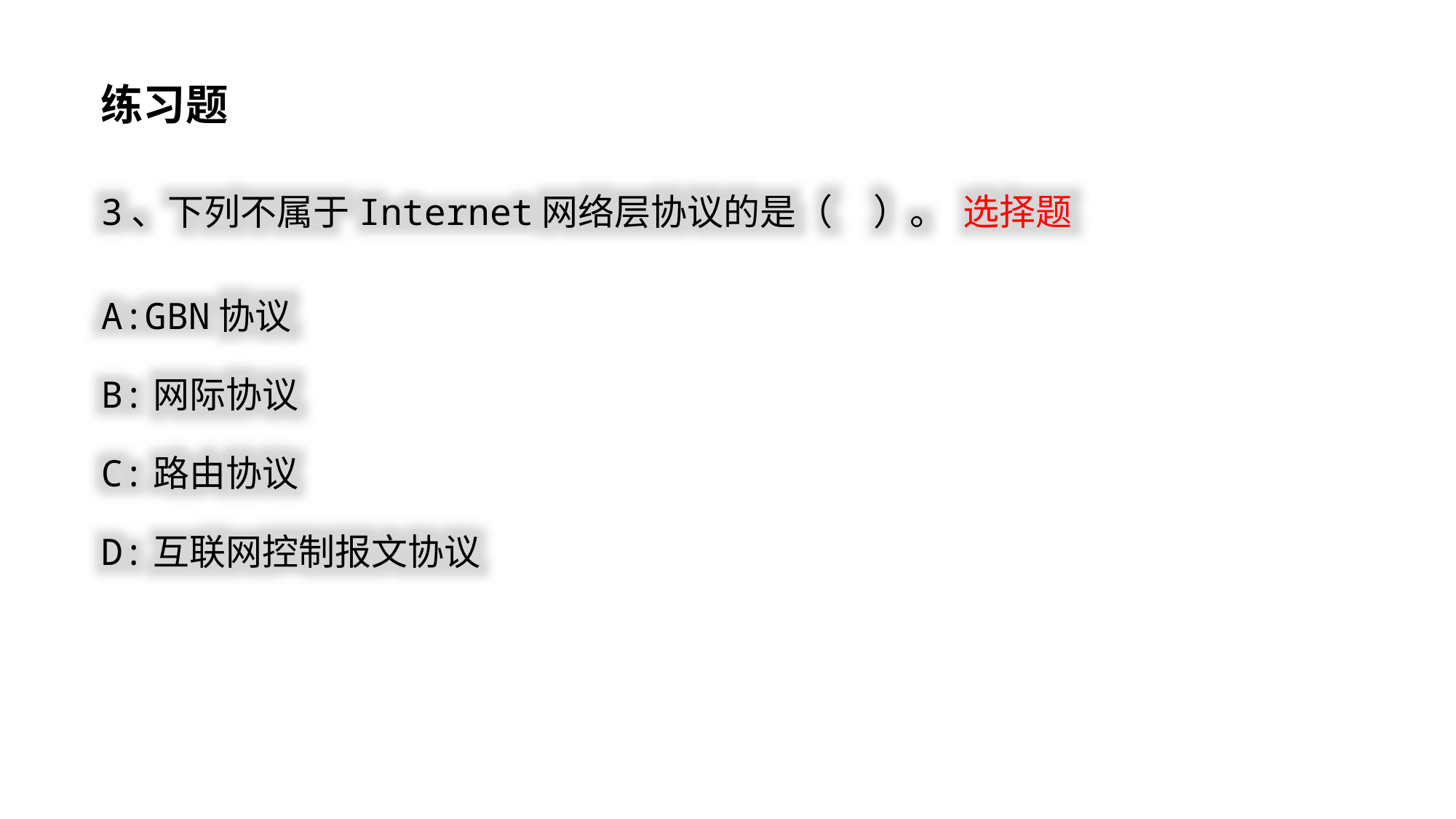

练习题
3、下列不属于Internet网络层协议的是（     ）。  选择题

A:GBN协议

B:网际协议

C:路由协议

D:互联网控制报文协议